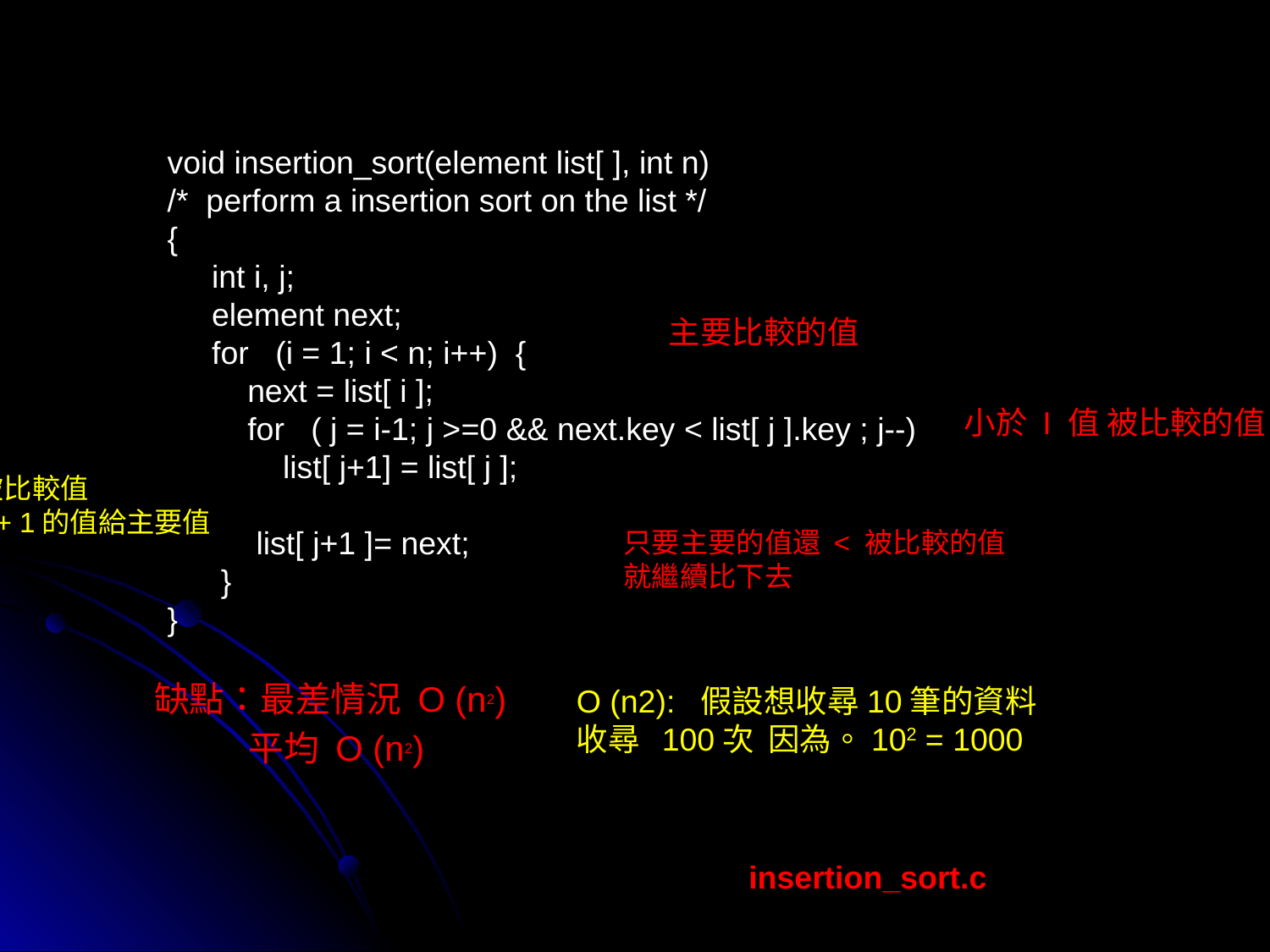

void insertion_sort(element list[ ], int n)
/*  perform a insertion sort on the list */
{
     int i, j;
     element next;
     for   (i = 1; i < n; i++)  {
         next = list[ i ];
         for   ( j = i-1; j >=0 && next.key < list[ j ].key ; j--)
             list[ j+1] = list[ j ];

          list[ j+1 ]= next;
      }
}
主要比較的值
小於 I 值 被比較的值
比到只要
主要值 > 被比較值
則把最後 J + 1的值給主要值

只要主要的值還 < 被比較的值
就繼續比下去
缺點：最差情況 O (n2)
           平均 O (n2)
O (n2):  假設想收尋10筆的資料
收尋  100次  因為。102 = 1000

insertion_sort.c